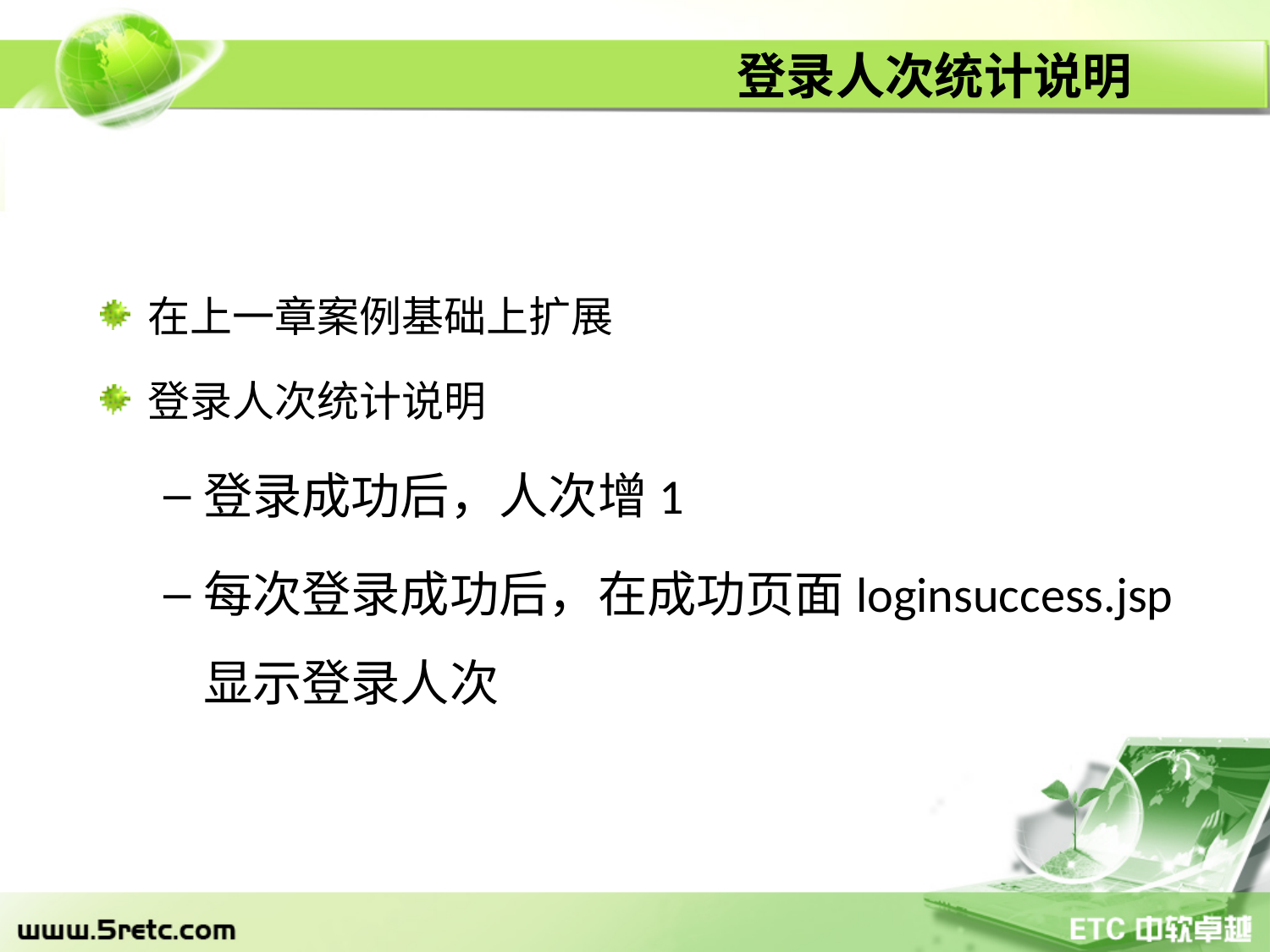

# 登录人次统计说明
在上一章案例基础上扩展
登录人次统计说明
登录成功后，人次增1
每次登录成功后，在成功页面loginsuccess.jsp显示登录人次